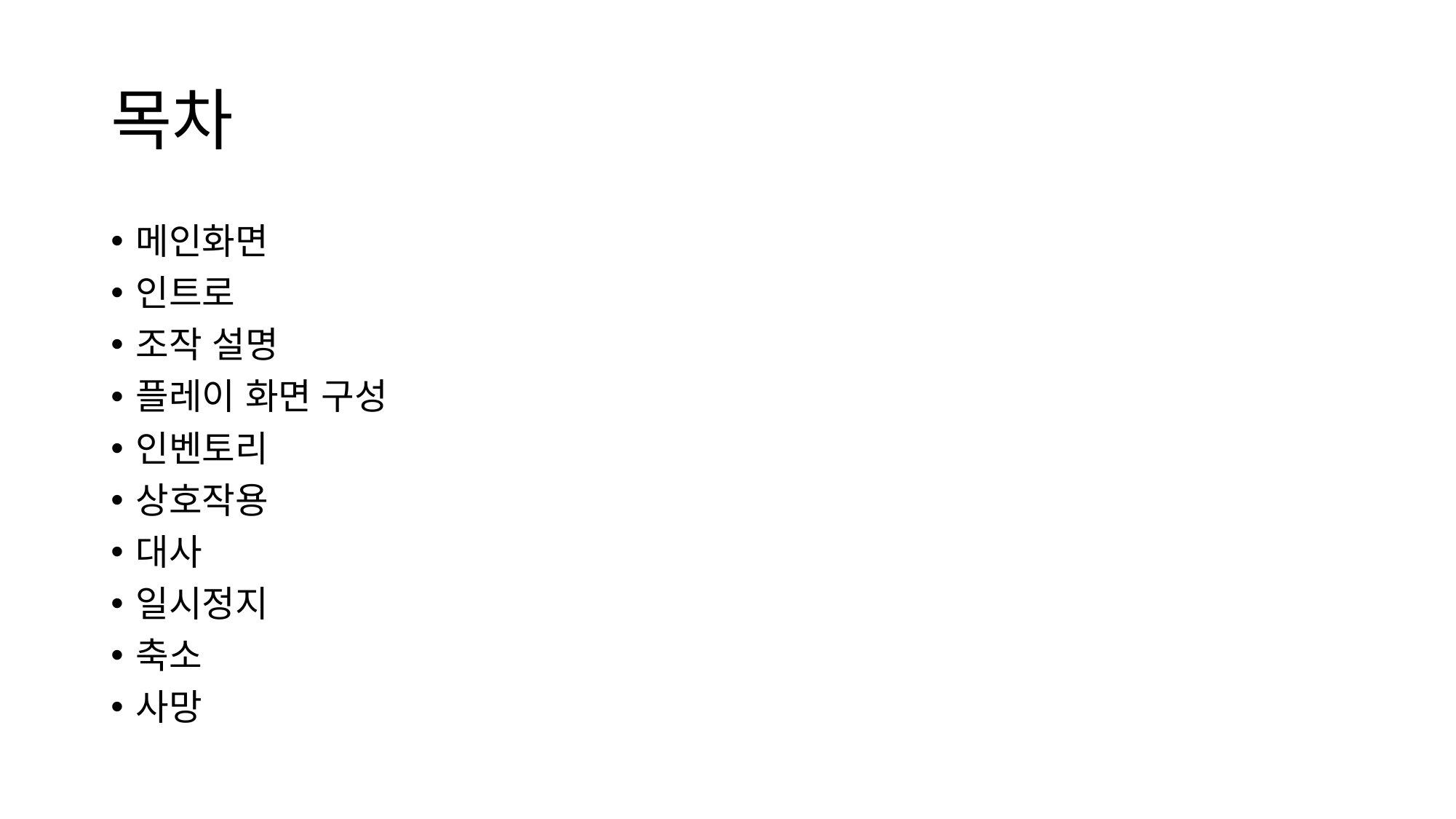

# 목차
메인화면
인트로
조작 설명
플레이 화면 구성
인벤토리
상호작용
대사
일시정지
축소
사망